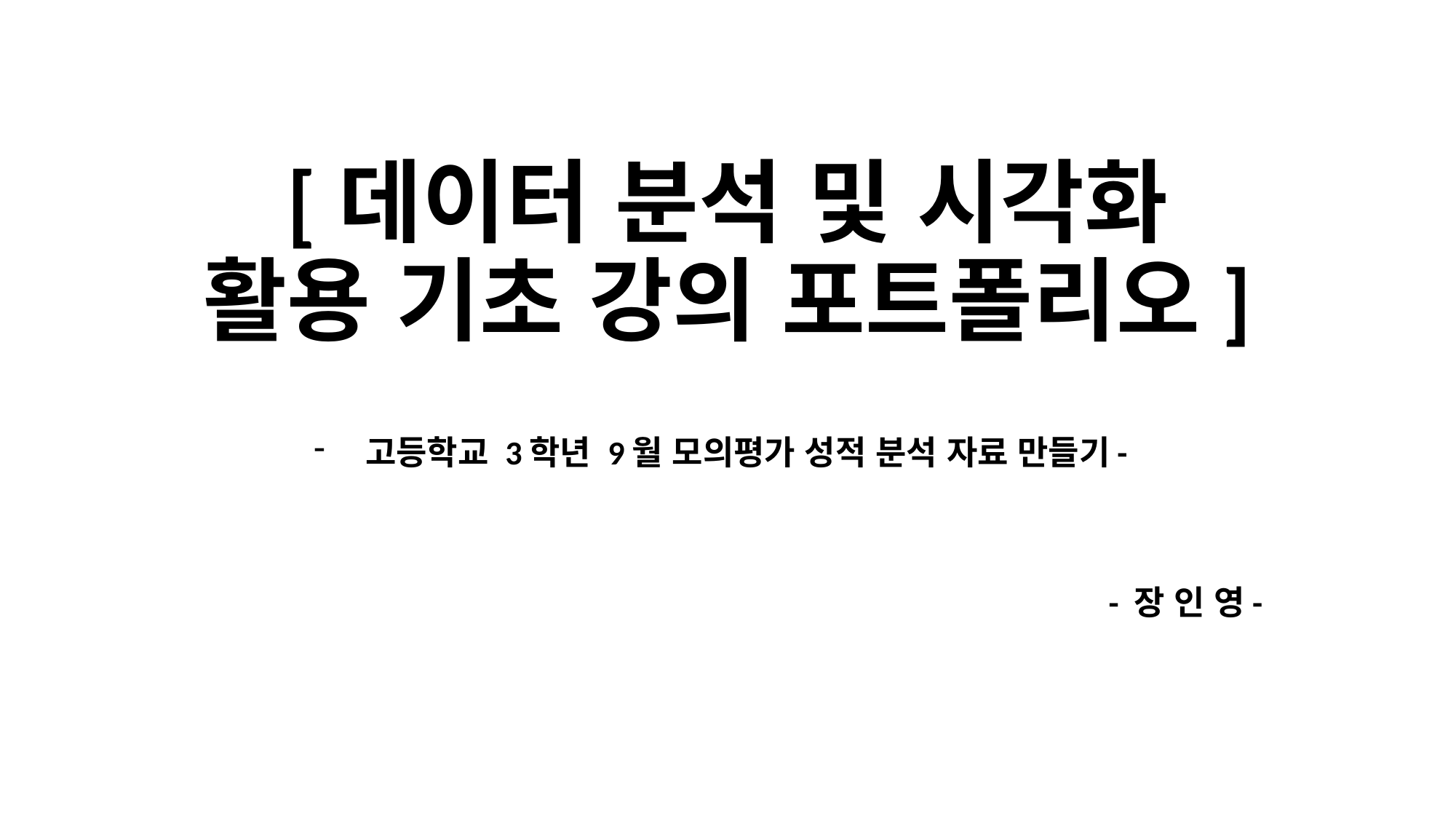

# [데이터 분석 및 시각화 활용 기초 강의 포트폴리오]
고등학교 3학년 9월 모의평가 성적 분석 자료 만들기-

- 장 인 영-